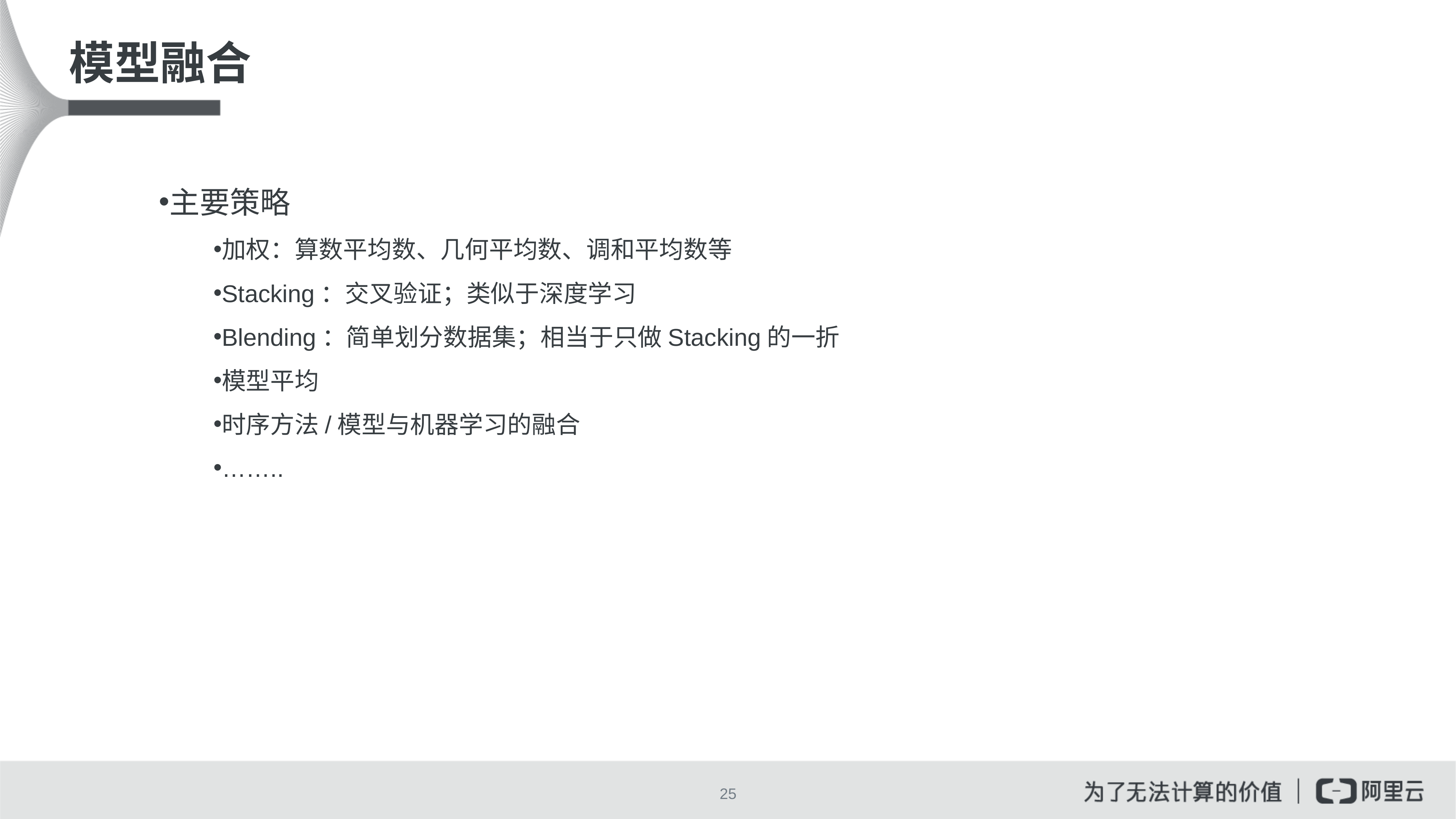

# 模型融合
主要策略
加权：算数平均数、几何平均数、调和平均数等
Stacking：交叉验证；类似于深度学习
Blending：简单划分数据集；相当于只做Stacking的一折
模型平均
时序方法/模型与机器学习的融合
……..